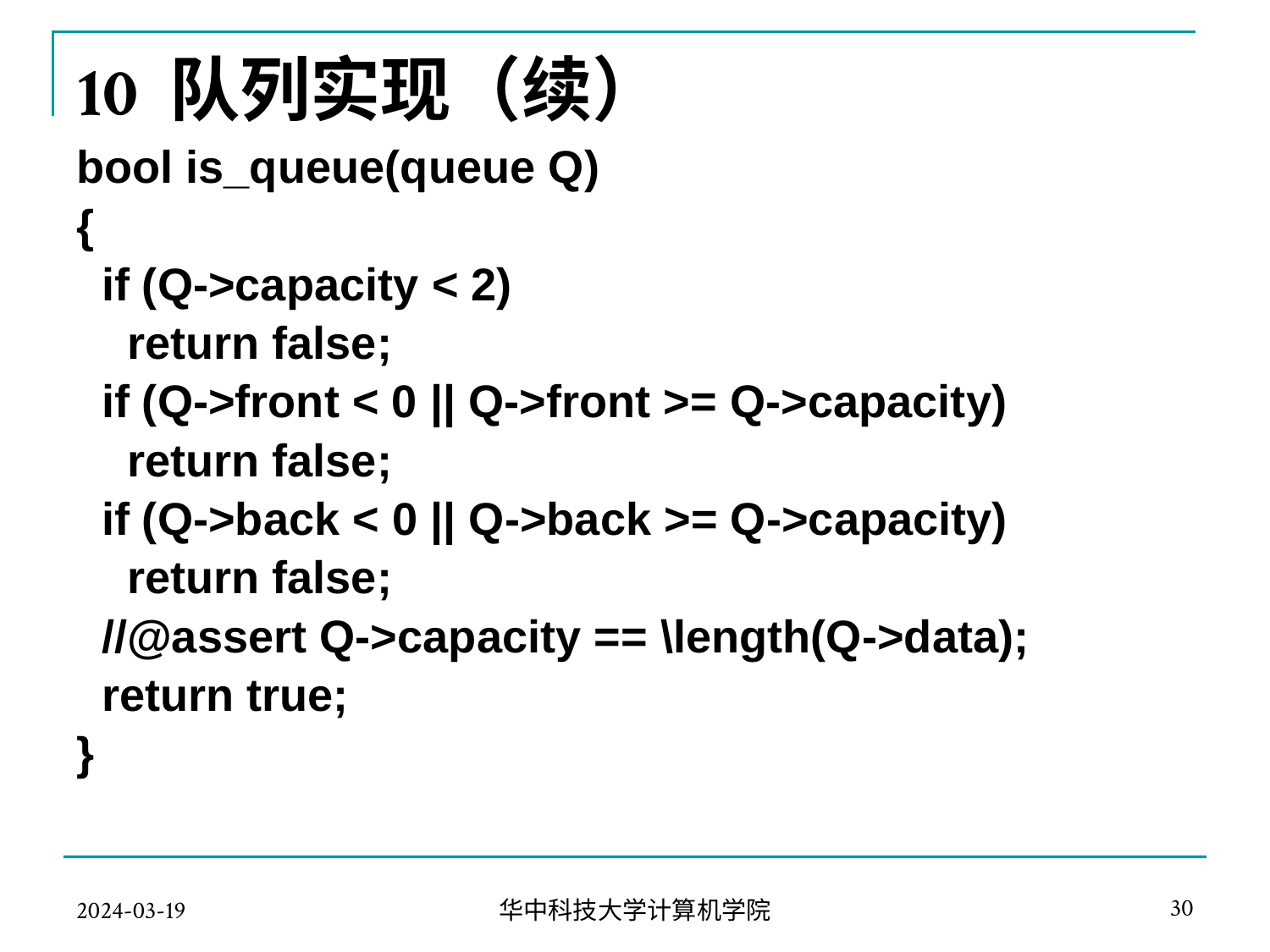

# 10 队列实现（续）
bool is_queue(queue Q)
{
  if (Q->capacity < 2)
    return false;
  if (Q->front < 0 || Q->front >= Q->capacity)
    return false;
  if (Q->back < 0 || Q->back >= Q->capacity)
    return false;
  //@assert Q->capacity == \length(Q->data);
  return true;
}
2024-03-19
30
华中科技大学计算机学院